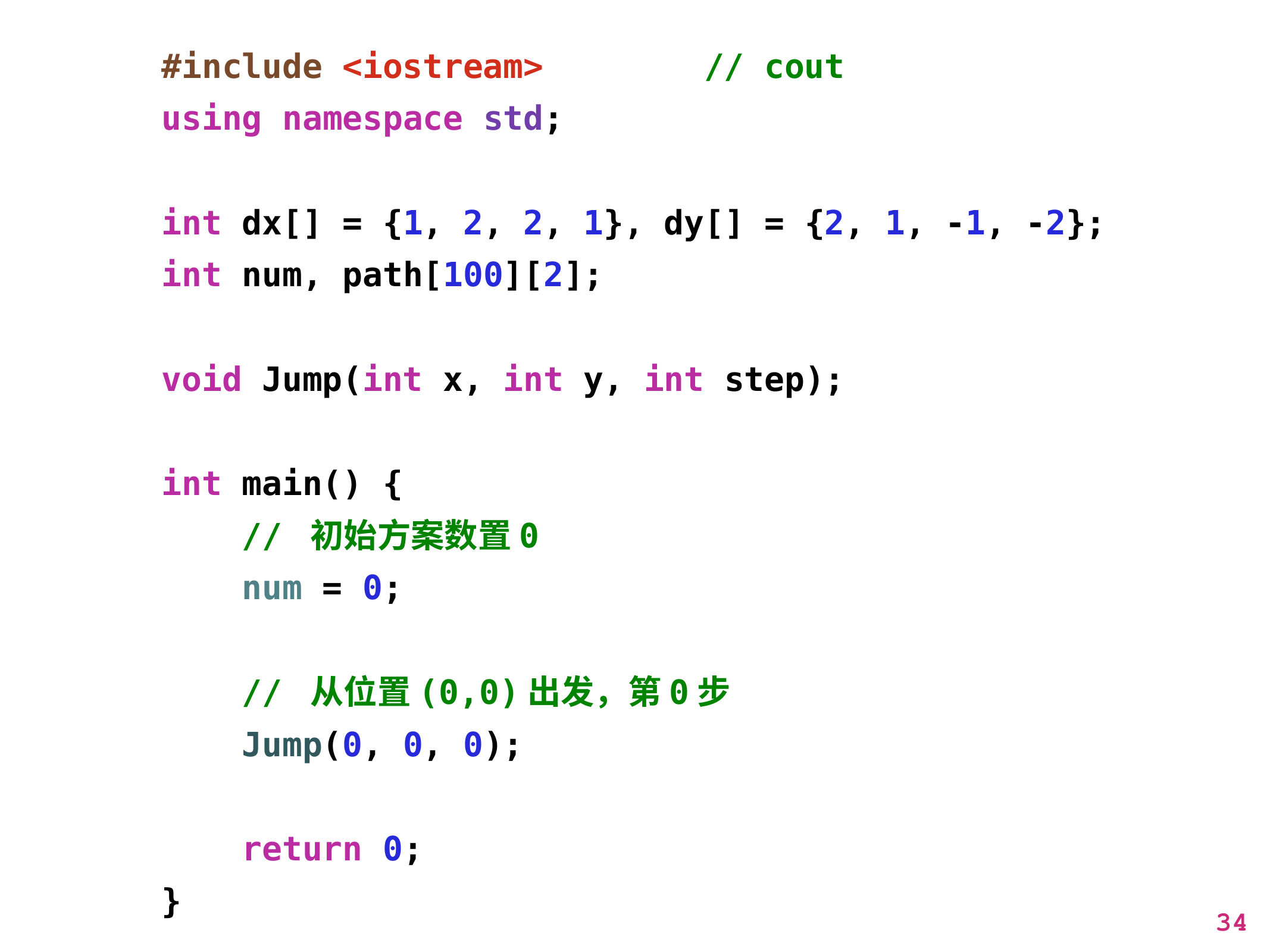

#include <iostream>        // cout
using namespace std;

int dx[] = {1, 2, 2, 1}, dy[] = {2, 1, -1, -2};
int num, path[100][2];

void Jump(int x, int y, int step);

int main() {
    // 初始方案数置0
    num = 0;

    // 从位置(0,0)出发，第0步
    Jump(0, 0, 0);

    return 0;
}
34